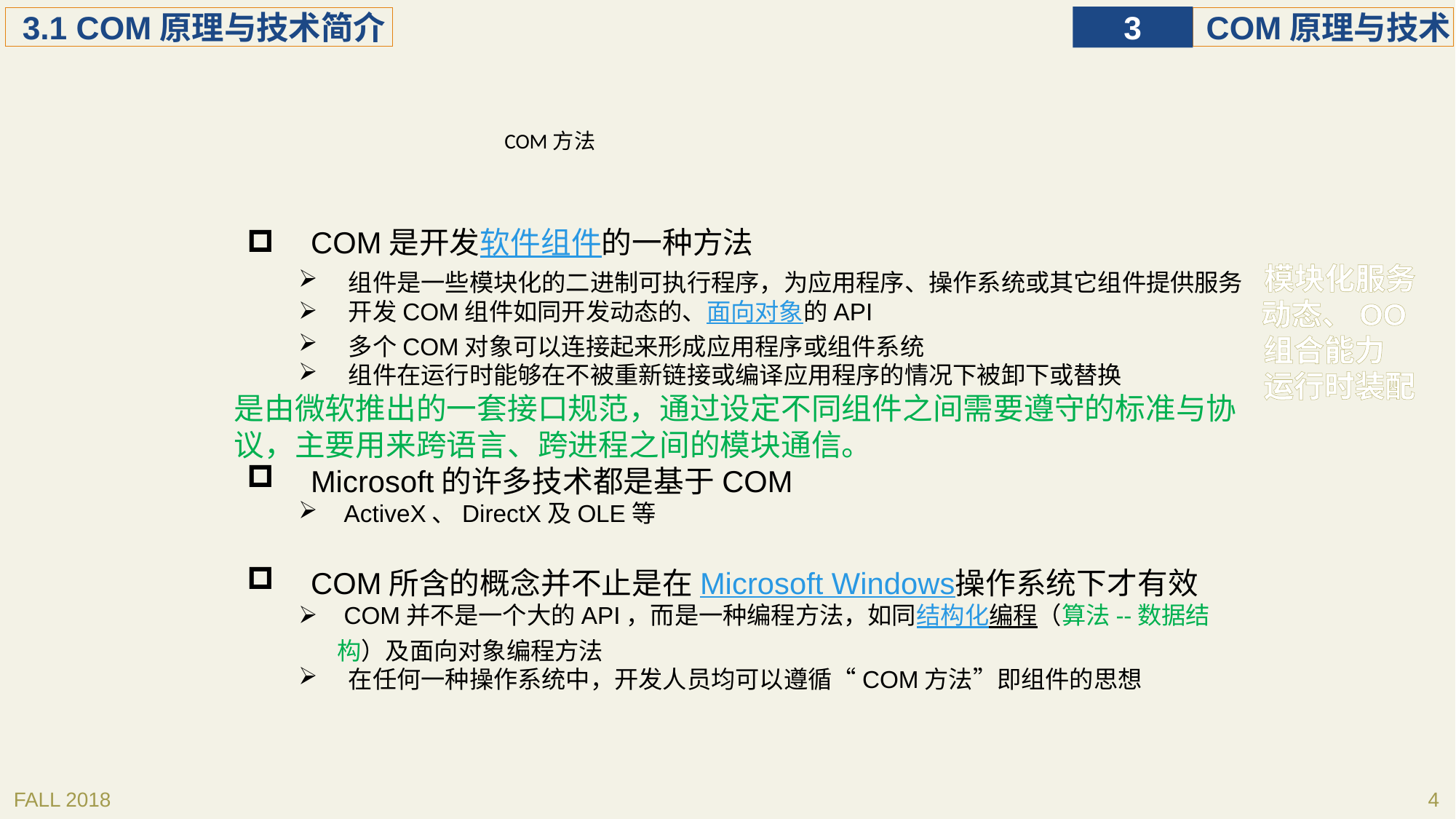

COM方法
   COM是开发软件组件的一种方法
 组件是一些模块化的二进制可执行程序，为应用程序、操作系统或其它组件提供服务
 开发COM组件如同开发动态的、面向对象的API
 多个COM对象可以连接起来形成应用程序或组件系统
 组件在运行时能够在不被重新链接或编译应用程序的情况下被卸下或替换
是由微软推出的一套接口规范，通过设定不同组件之间需要遵守的标准与协议，主要用来跨语言、跨进程之间的模块通信。
   Microsoft的许多技术都是基于COM
 ActiveX、DirectX及OLE等

   COM所含的概念并不止是在Microsoft Windows操作系统下才有效
 COM并不是一个大的API，而是一种编程方法，如同结构化编程（算法--数据结构）及面向对象编程方法
 在任何一种操作系统中，开发人员均可以遵循“COM方法”即组件的思想
模块化服务
动态、OO
组合能力
运行时装配